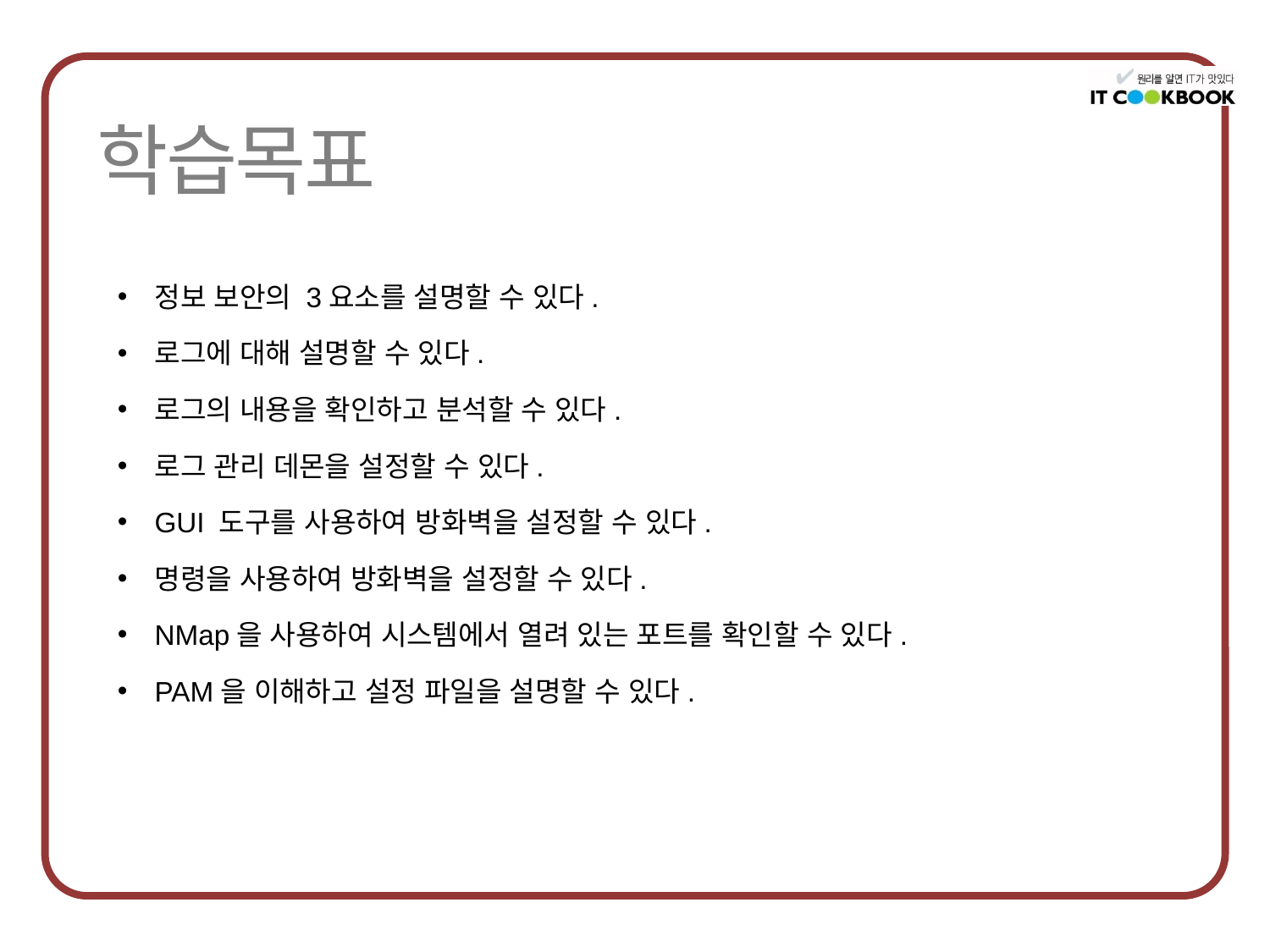

정보 보안의 3요소를 설명할 수 있다.
로그에 대해 설명할 수 있다.
로그의 내용을 확인하고 분석할 수 있다.
로그 관리 데몬을 설정할 수 있다.
GUI 도구를 사용하여 방화벽을 설정할 수 있다.
명령을 사용하여 방화벽을 설정할 수 있다.
NMap을 사용하여 시스템에서 열려 있는 포트를 확인할 수 있다.
PAM을 이해하고 설정 파일을 설명할 수 있다.